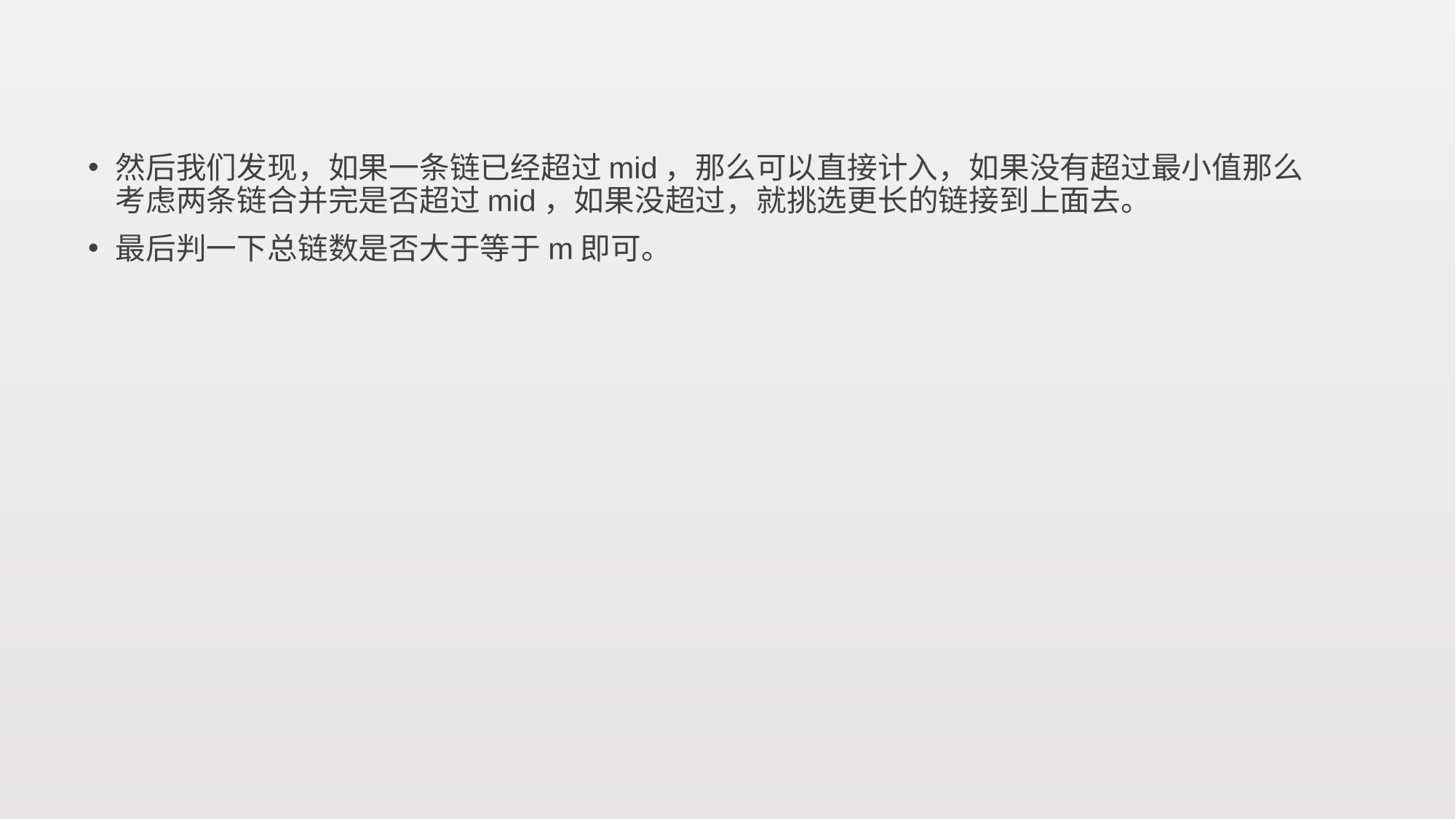

然后我们发现，如果一条链已经超过mid，那么可以直接计入，如果没有超过最小值那么考虑两条链合并完是否超过mid，如果没超过，就挑选更长的链接到上面去。
最后判一下总链数是否大于等于m即可。